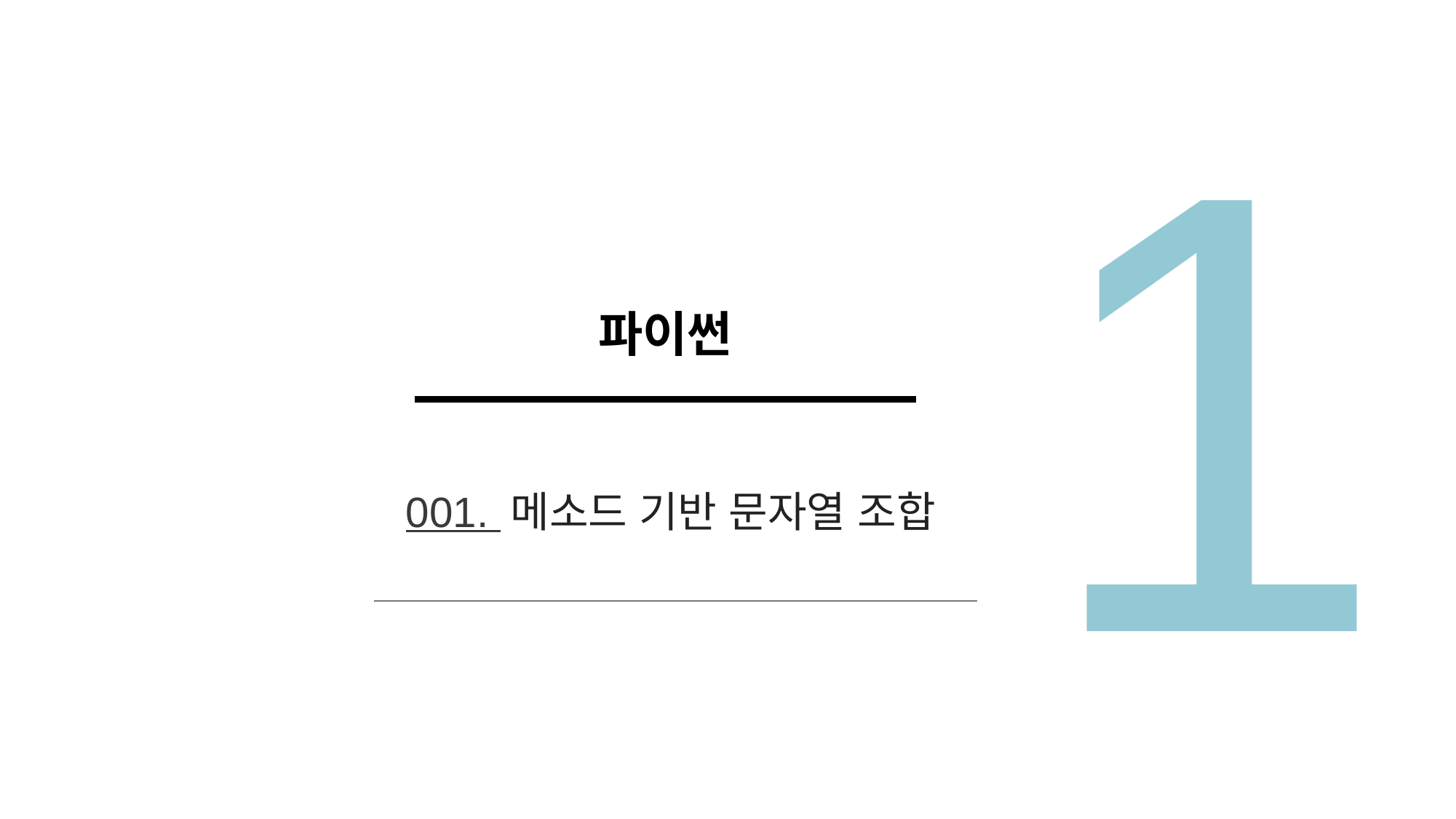

1
파이썬
001. 메소드 기반 문자열 조합